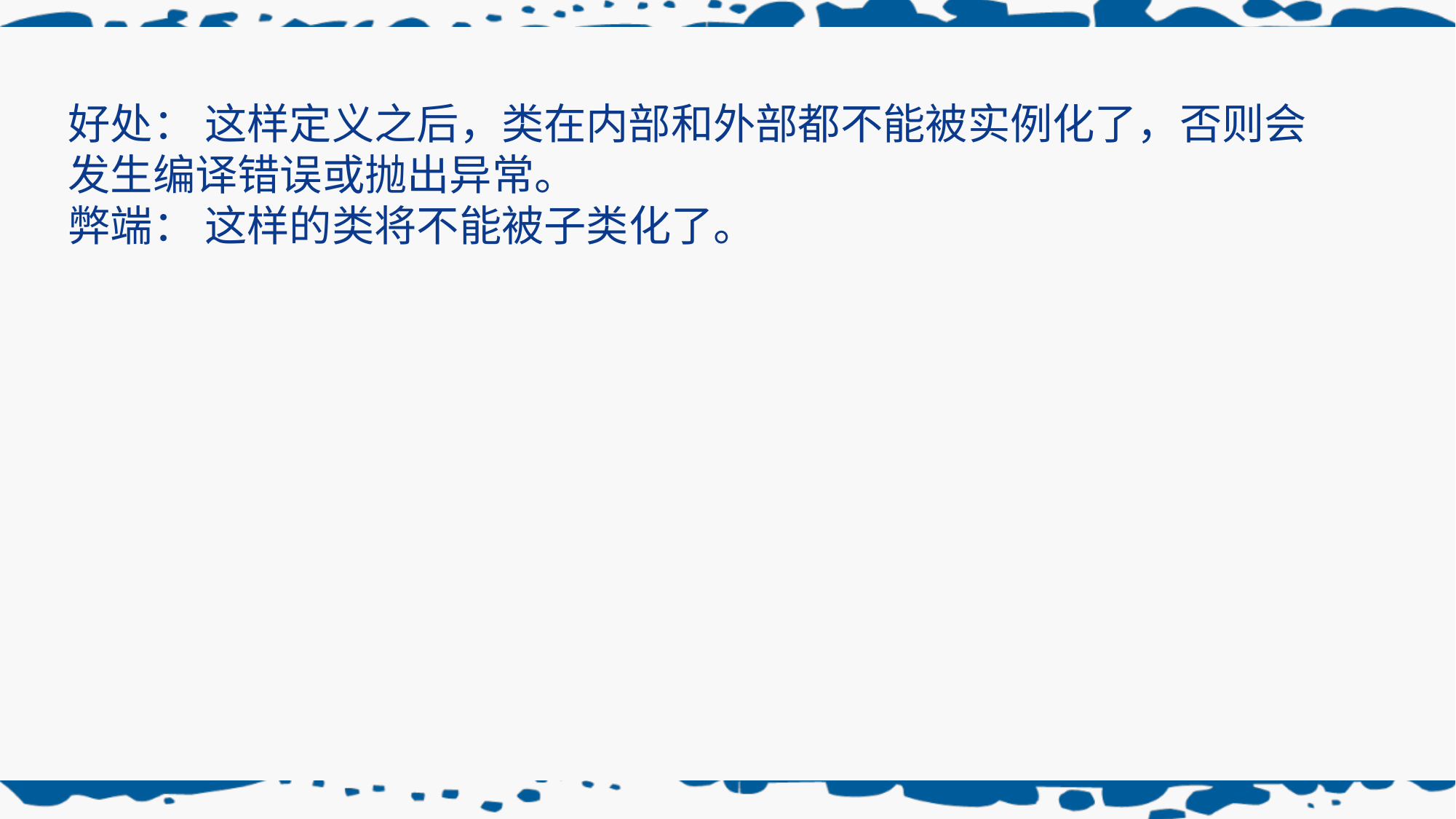

好处： 这样定义之后，类在内部和外部都不能被实例化了，否则会
发生编译错误或抛出异常。
弊端： 这样的类将不能被子类化了。